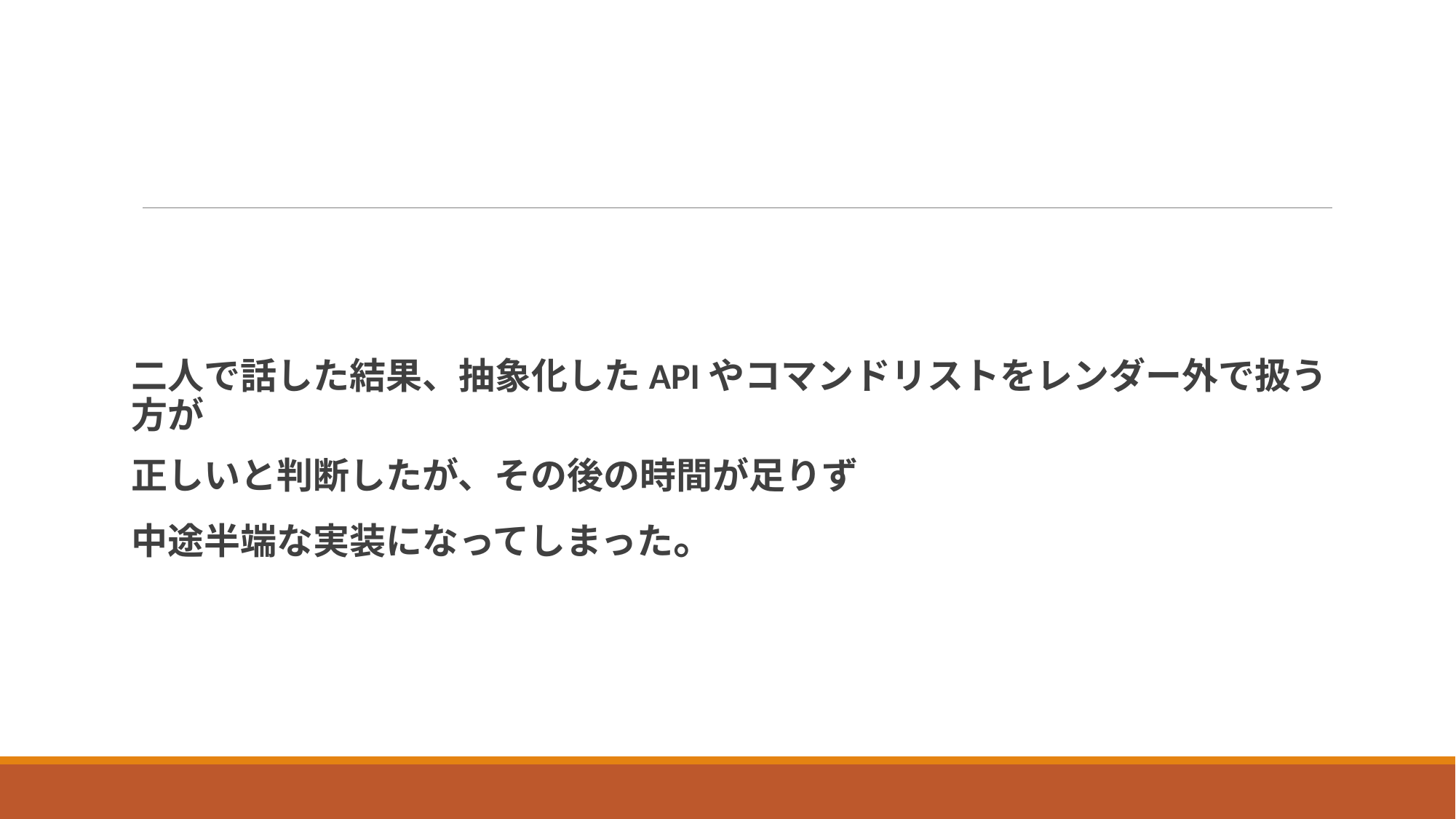

二人で話した結果、抽象化したAPIやコマンドリストをレンダー外で扱う方が
正しいと判断したが、その後の時間が足りず
中途半端な実装になってしまった。